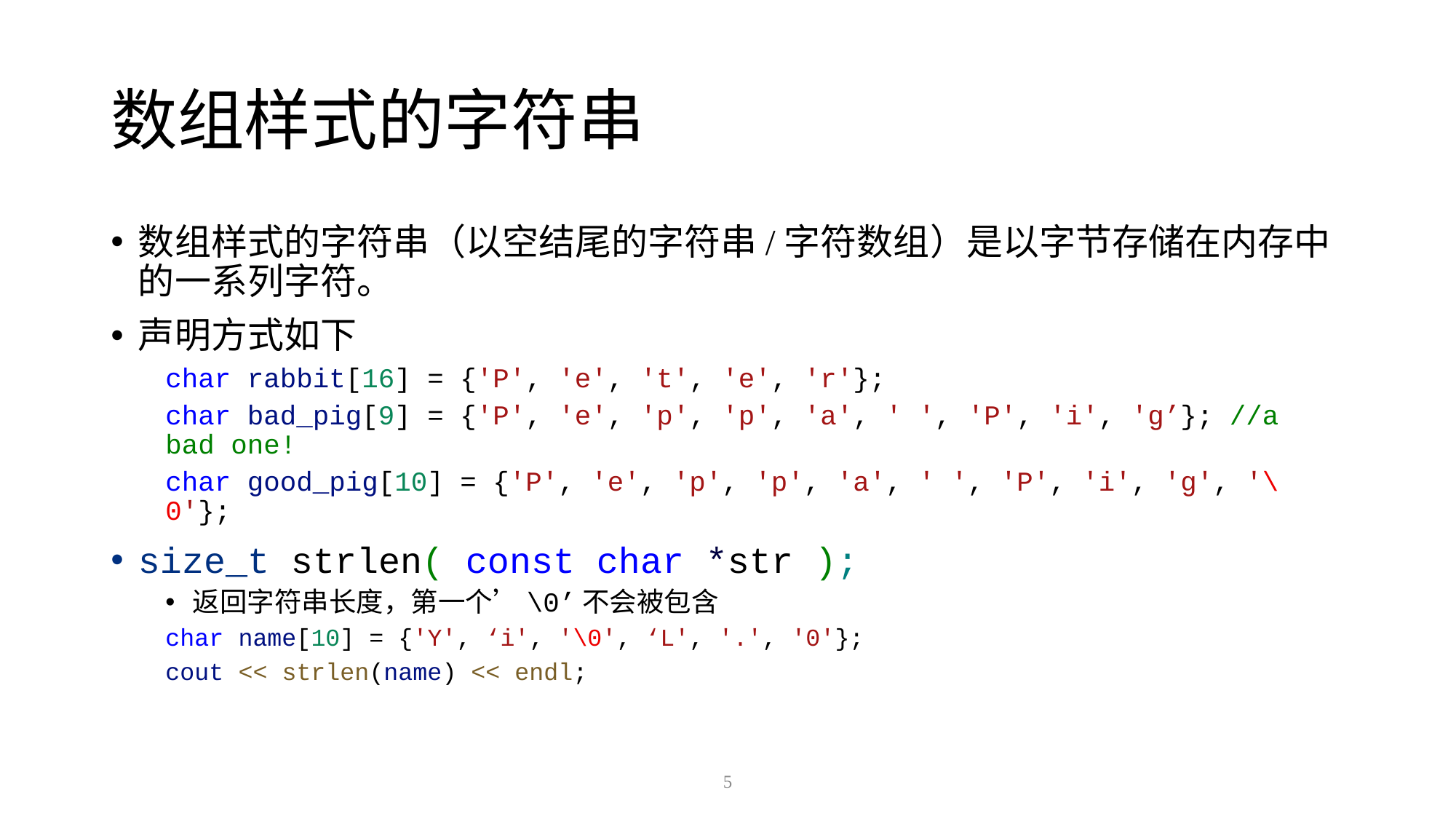

# 数组样式的字符串
数组样式的字符串（以空结尾的字符串/字符数组）是以字节存储在内存中的一系列字符。
声明方式如下
char rabbit[16] = {'P', 'e', 't', 'e', 'r'};
char bad_pig[9] = {'P', 'e', 'p', 'p', 'a', ' ', 'P', 'i', 'g’}; //a bad one!
char good_pig[10] = {'P', 'e', 'p', 'p', 'a', ' ', 'P', 'i', 'g', '\0'};
size_t strlen( const char *str );
返回字符串长度，第一个’\0’不会被包含
char name[10] = {'Y', ‘i', '\0', ‘L', '.', '0'};
cout << strlen(name) << endl;

5